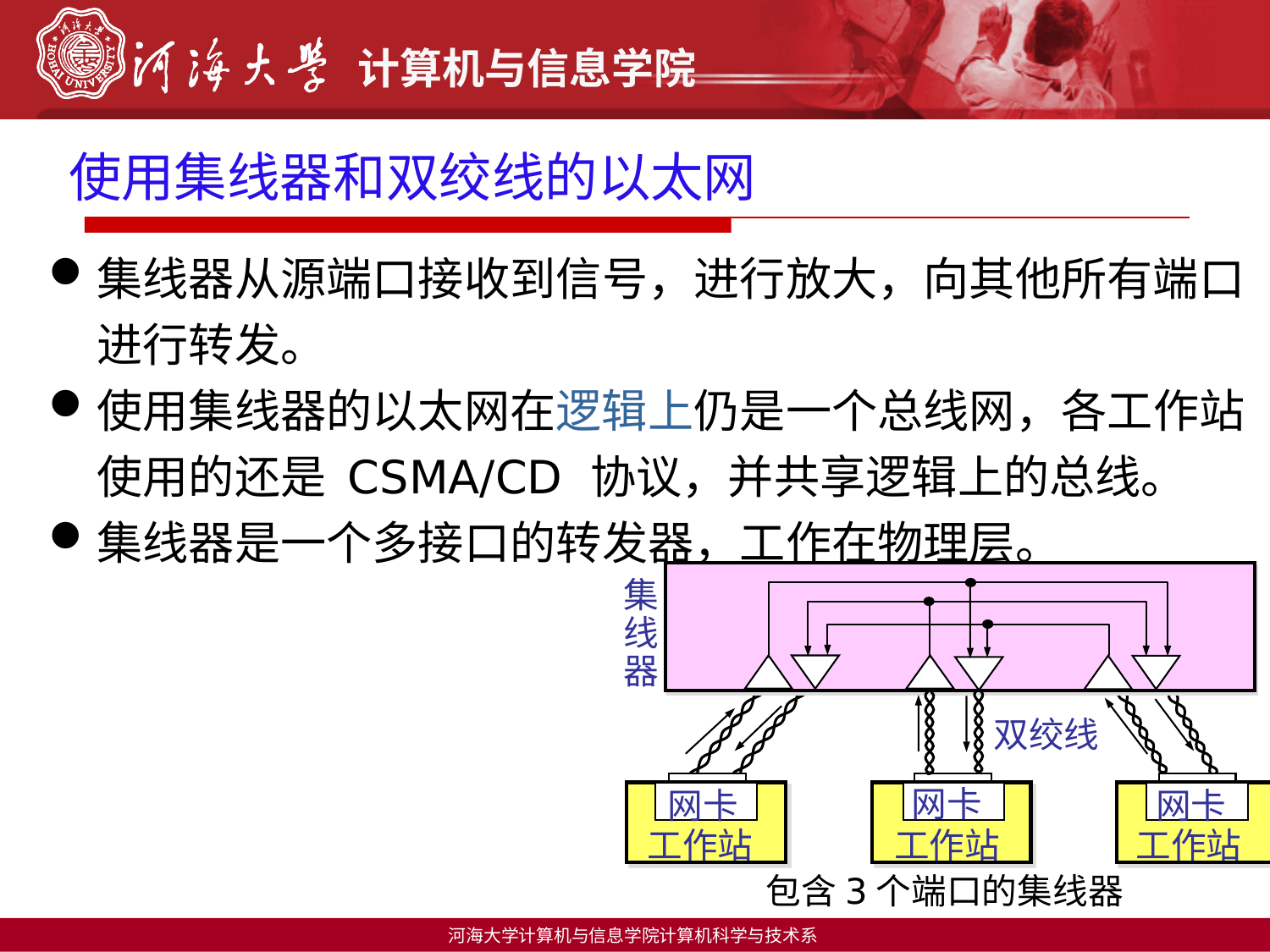

# 使用集线器和双绞线的以太网
集线器从源端口接收到信号，进行放大，向其他所有端口进行转发。
使用集线器的以太网在逻辑上仍是一个总线网，各工作站使用的还是 CSMA/CD 协议，并共享逻辑上的总线。
集线器是一个多接口的转发器，工作在物理层。

集
线
器

双绞线

网卡
网卡
网卡

工作站
工作站
工作站
包含3个端口的集线器